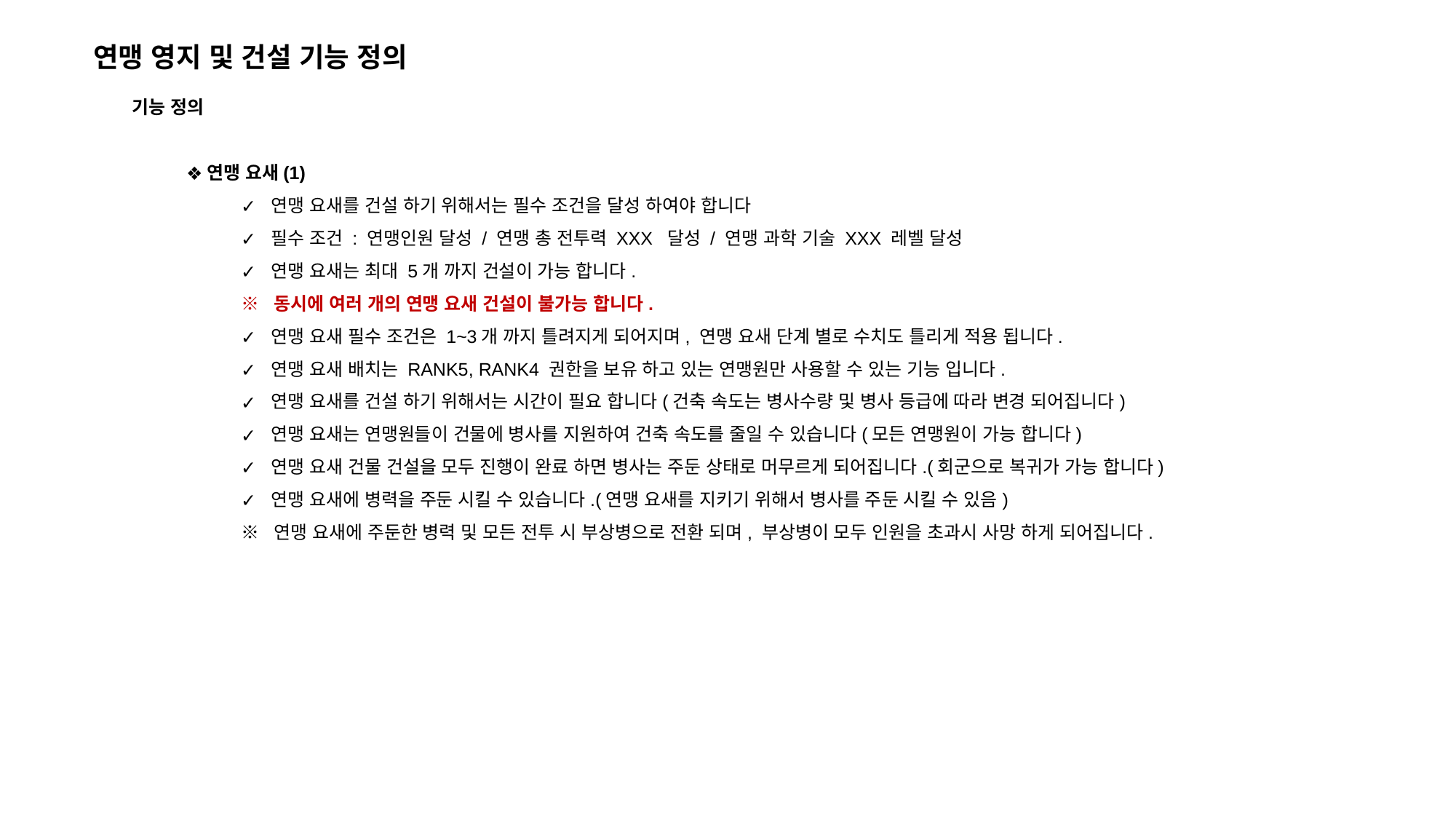

연맹 영지 및 건설 기능 정의
기능 정의

연맹 요새(1)
 연맹 요새를 건설 하기 위해서는 필수 조건을 달성 하여야 합니다
 필수 조건 : 연맹인원 달성 / 연맹 총 전투력 XXX  달성 / 연맹 과학 기술 XXX 레벨 달성
 연맹 요새는 최대 5개 까지 건설이 가능 합니다.
※  동시에 여러 개의 연맹 요새 건설이 불가능 합니다.
 연맹 요새 필수 조건은 1~3개 까지 틀려지게 되어지며, 연맹 요새 단계 별로 수치도 틀리게 적용 됩니다.
 연맹 요새 배치는 RANK5, RANK4 권한을 보유 하고 있는 연맹원만 사용할 수 있는 기능 입니다.
 연맹 요새를 건설 하기 위해서는 시간이 필요 합니다(건축 속도는 병사수량 및 병사 등급에 따라 변경 되어집니다)
 연맹 요새는 연맹원들이 건물에 병사를 지원하여 건축 속도를 줄일 수 있습니다(모든 연맹원이 가능 합니다)
 연맹 요새 건물 건설을 모두 진행이 완료 하면 병사는 주둔 상태로 머무르게 되어집니다.(회군으로 복귀가 가능 합니다)
 연맹 요새에 병력을 주둔 시킬 수 있습니다.(연맹 요새를 지키기 위해서 병사를 주둔 시킬 수 있음)
※  연맹 요새에 주둔한 병력 및 모든 전투 시 부상병으로 전환 되며, 부상병이 모두 인원을 초과시 사망 하게 되어집니다.